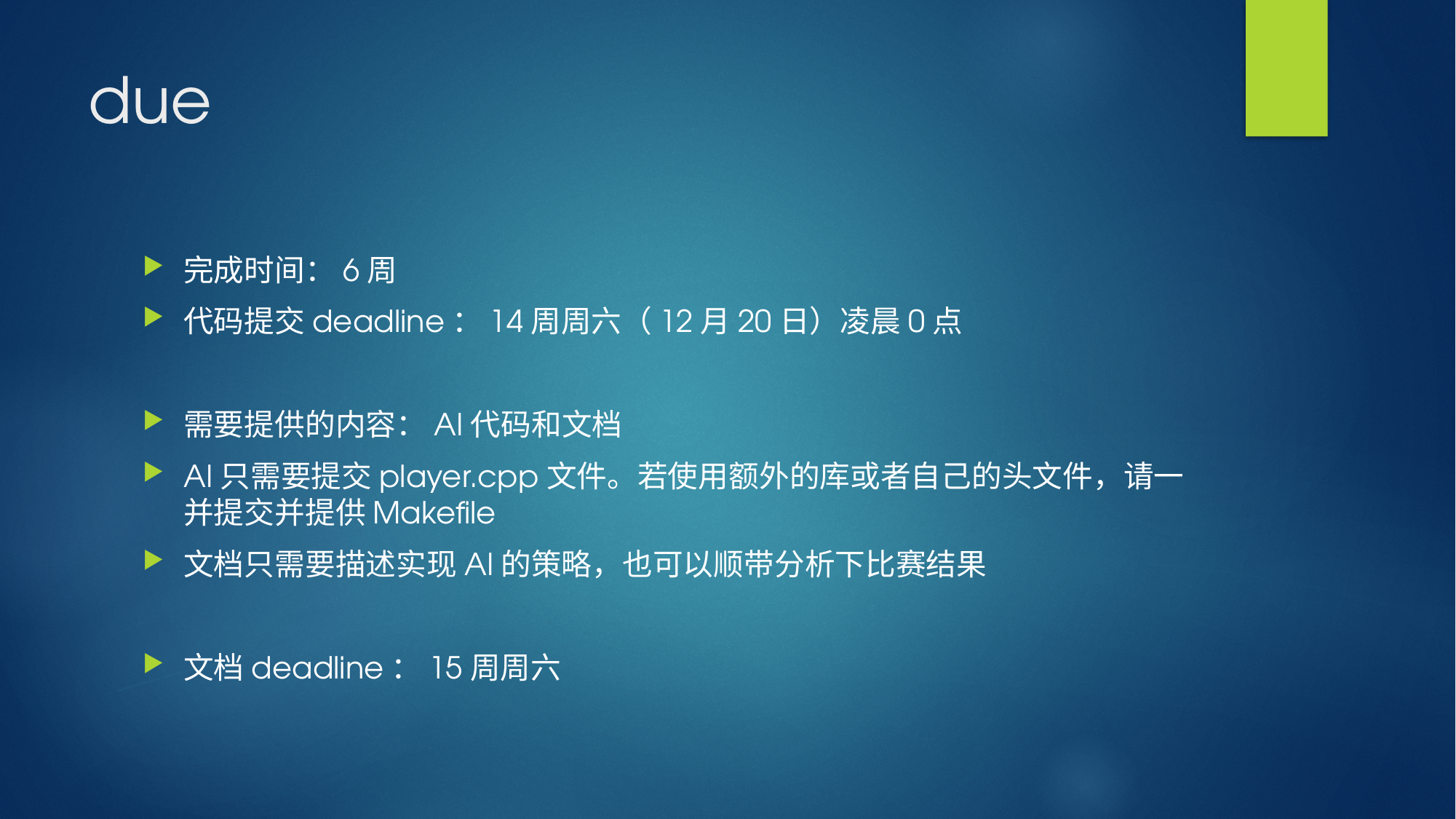

# due
完成时间：6周
代码提交deadline：14周周六（12月20日）凌晨0点

需要提供的内容：AI代码和文档
AI只需要提交player.cpp文件。若使用额外的库或者自己的头文件，请一并提交并提供Makefile
文档只需要描述实现AI的策略，也可以顺带分析下比赛结果

文档deadline：15周周六